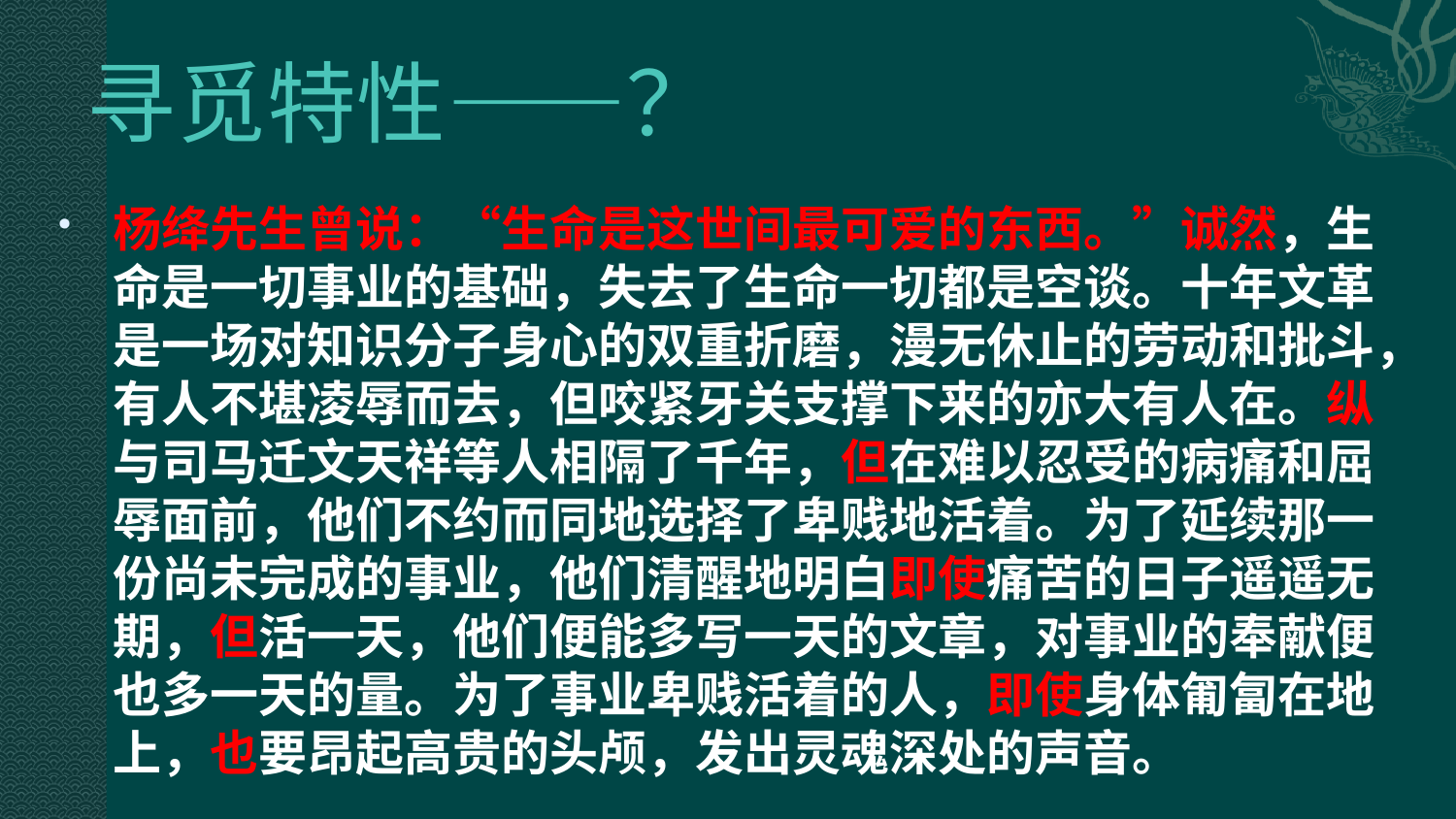

# 寻觅特性——？
杨绛先生曾说：“生命是这世间最可爱的东西。”诚然，生命是一切事业的基础，失去了生命一切都是空谈。十年文革是一场对知识分子身心的双重折磨，漫无休止的劳动和批斗，有人不堪凌辱而去，但咬紧牙关支撑下来的亦大有人在。纵与司马迁文天祥等人相隔了千年，但在难以忍受的病痛和屈辱面前，他们不约而同地选择了卑贱地活着。为了延续那一份尚未完成的事业，他们清醒地明白即使痛苦的日子遥遥无期，但活一天，他们便能多写一天的文章，对事业的奉献便也多一天的量。为了事业卑贱活着的人，即使身体匍匐在地上，也要昂起高贵的头颅，发出灵魂深处的声音。